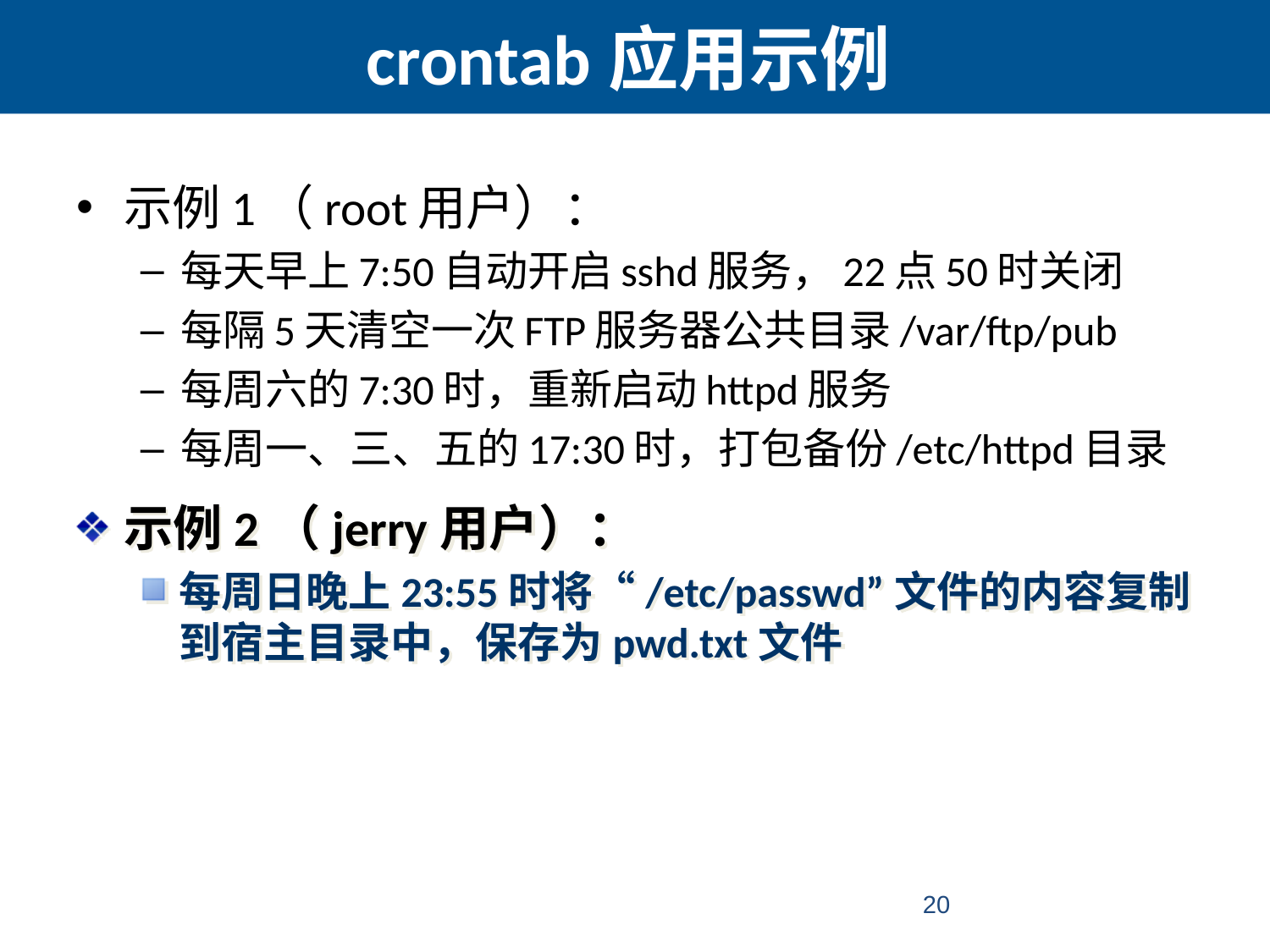

# crontab应用示例
示例1（root用户）：
每天早上7:50自动开启sshd服务，22点50时关闭
每隔5天清空一次FTP服务器公共目录/var/ftp/pub
每周六的7:30时，重新启动httpd服务
每周一、三、五的17:30时，打包备份/etc/httpd目录
示例2（jerry用户）：
每周日晚上23:55时将“/etc/passwd”文件的内容复制到宿主目录中，保存为pwd.txt文件

20